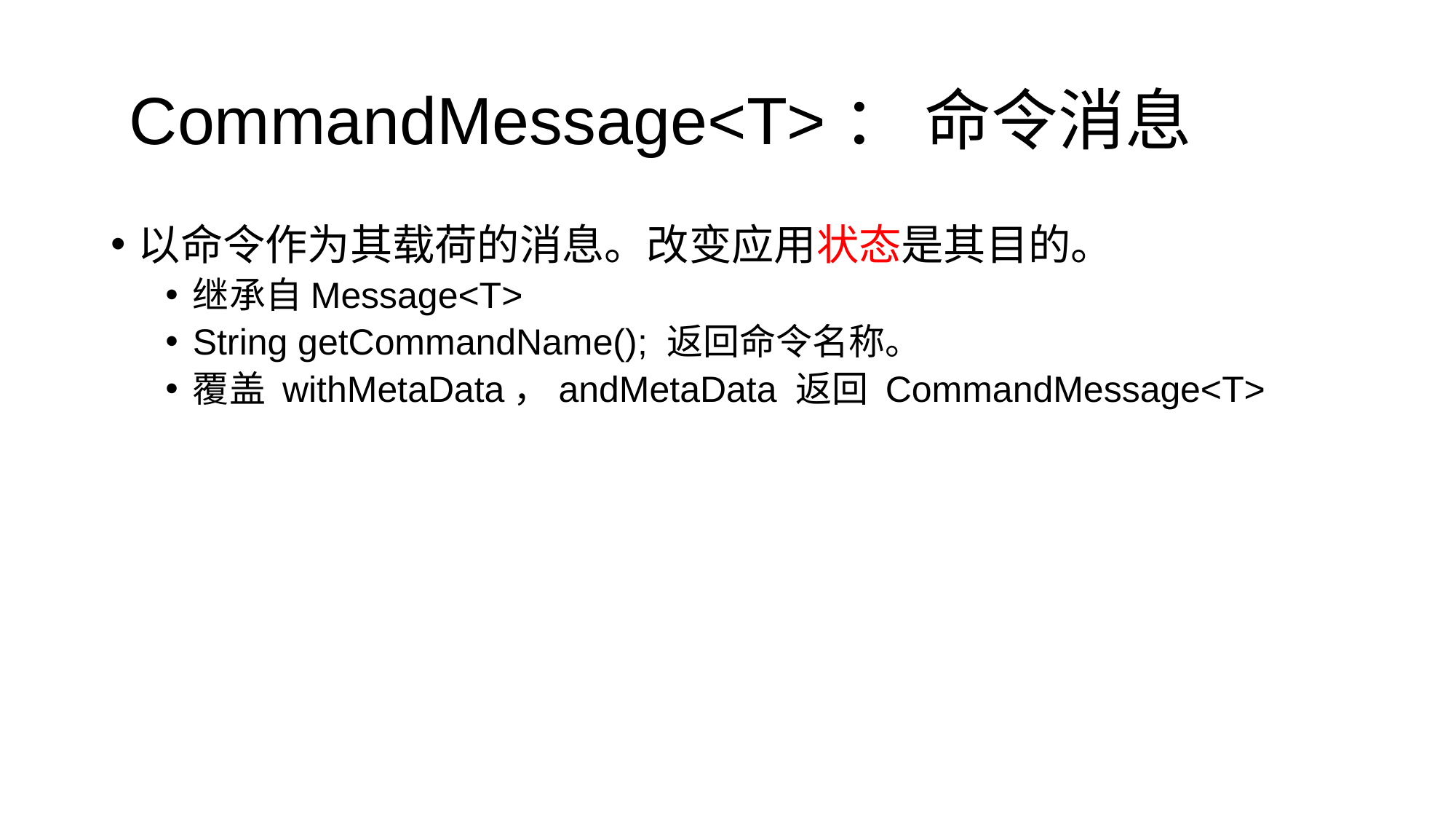

# CommandMessage<T>： 命令消息
以命令作为其载荷的消息。改变应用状态是其目的。
继承自Message<T>
String getCommandName(); 返回命令名称。
覆盖 withMetaData，andMetaData 返回 CommandMessage<T>